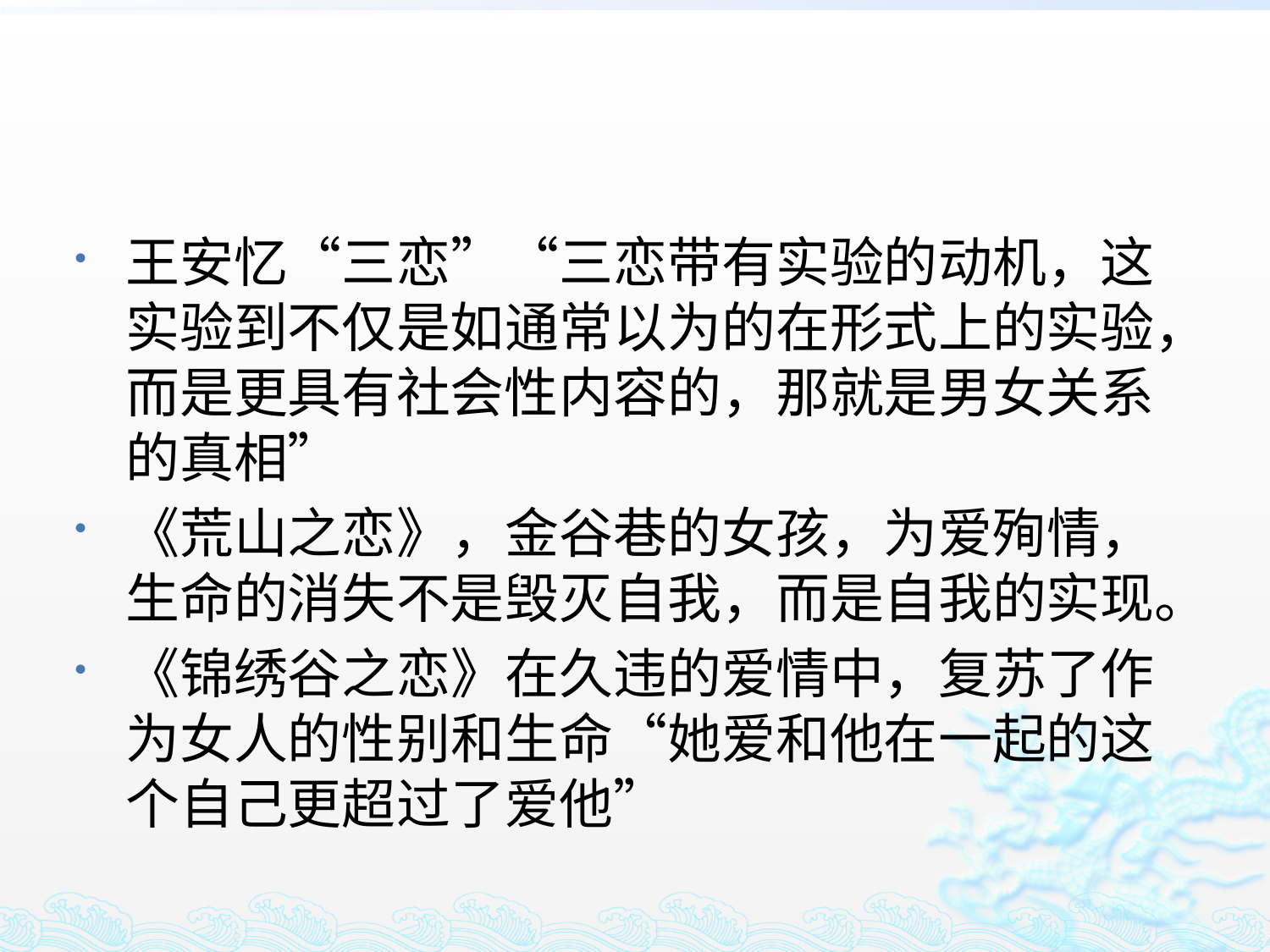

#
王安忆“三恋”“三恋带有实验的动机，这实验到不仅是如通常以为的在形式上的实验，而是更具有社会性内容的，那就是男女关系的真相”
《荒山之恋》，金谷巷的女孩，为爱殉情，生命的消失不是毁灭自我，而是自我的实现。
《锦绣谷之恋》在久违的爱情中，复苏了作为女人的性别和生命“她爱和他在一起的这个自己更超过了爱他”